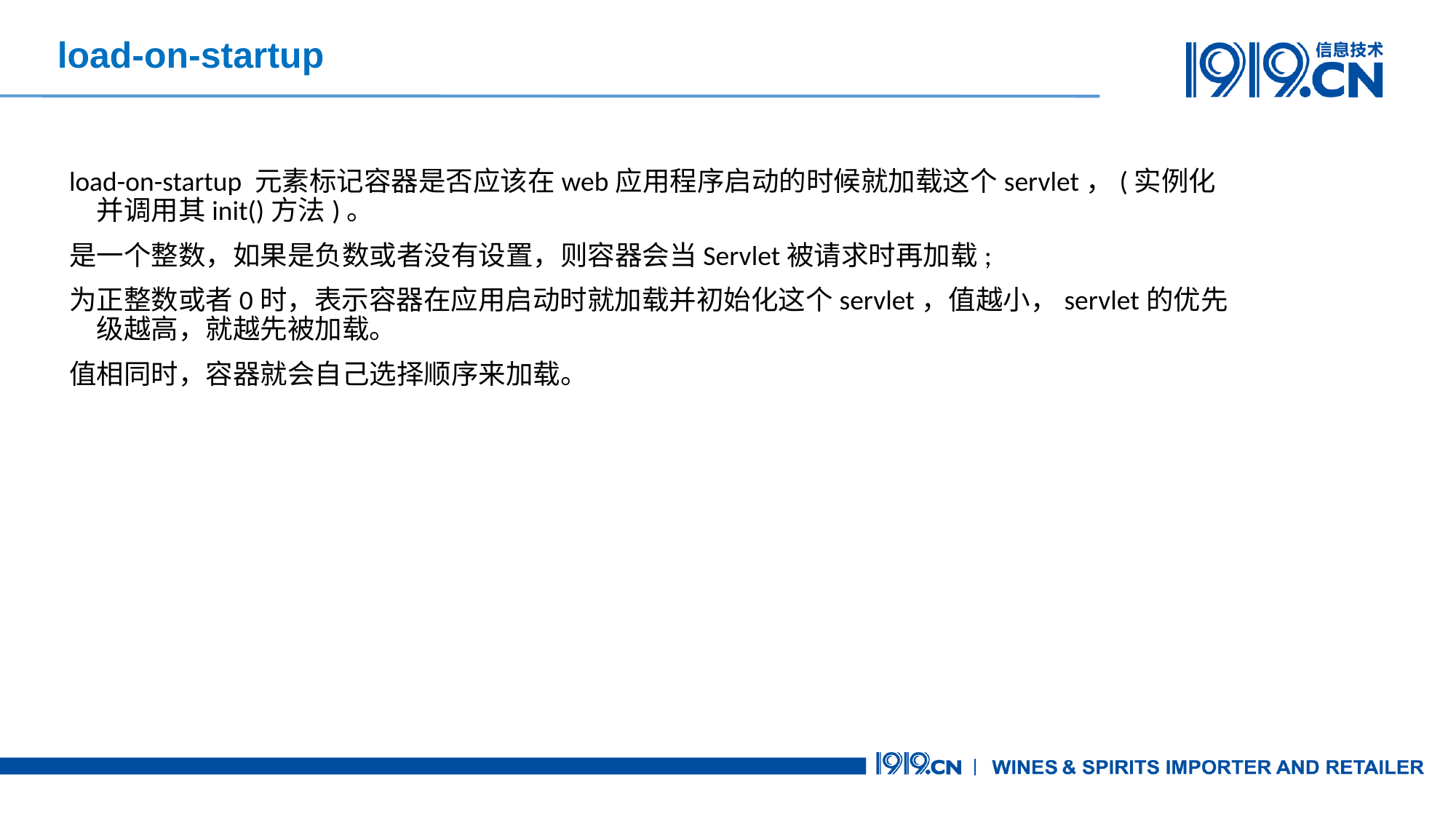

load-on-startup
load-on-startup 元素标记容器是否应该在web应用程序启动的时候就加载这个servlet，(实例化并调用其init()方法)。
是一个整数，如果是负数或者没有设置，则容器会当Servlet被请求时再加载;
为正整数或者0时，表示容器在应用启动时就加载并初始化这个servlet，值越小，servlet的优先级越高，就越先被加载。
值相同时，容器就会自己选择顺序来加载。

6